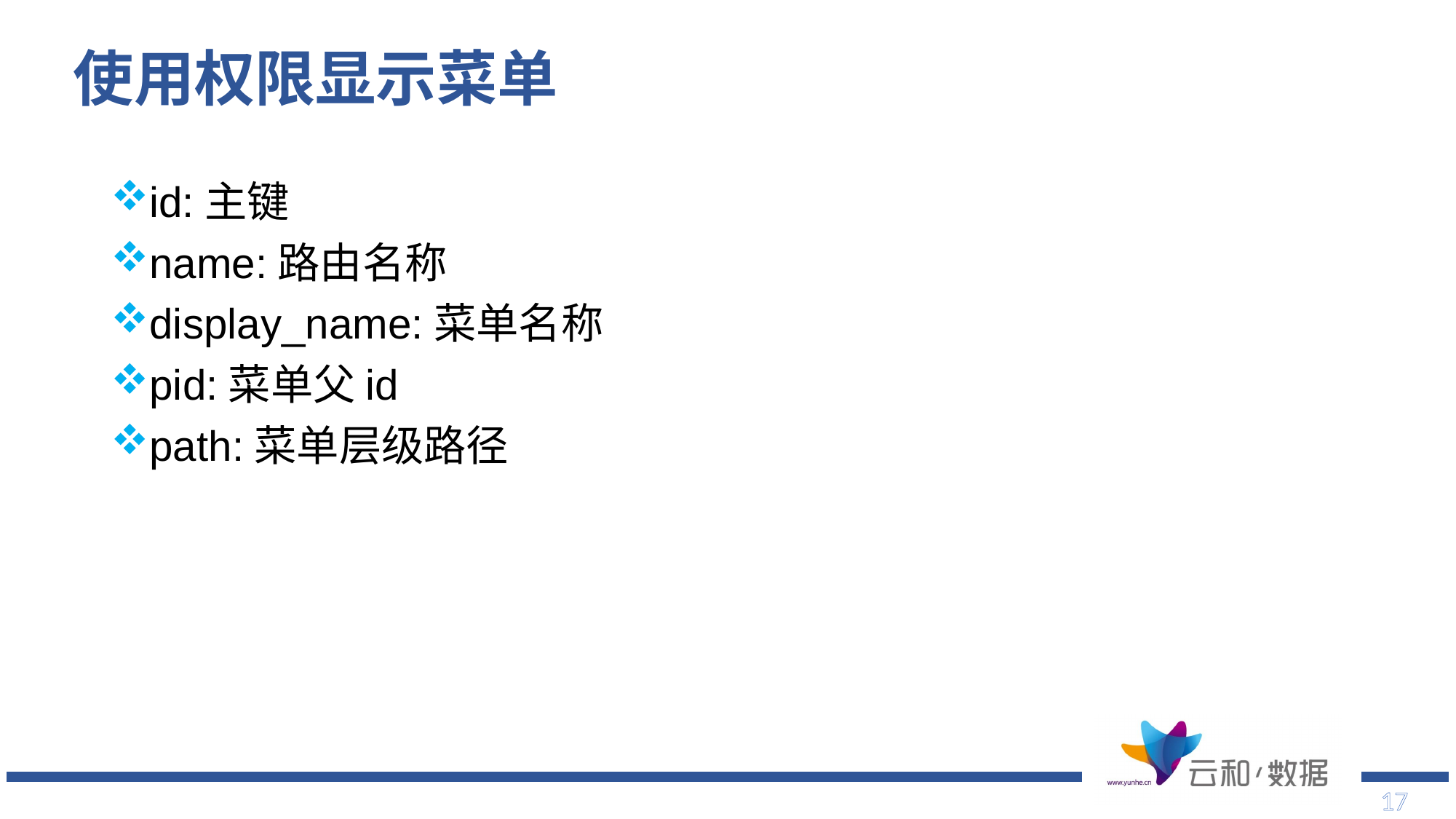

# 使用权限显示菜单
id:主键
name:路由名称
display_name:菜单名称
pid:菜单父id
path:菜单层级路径